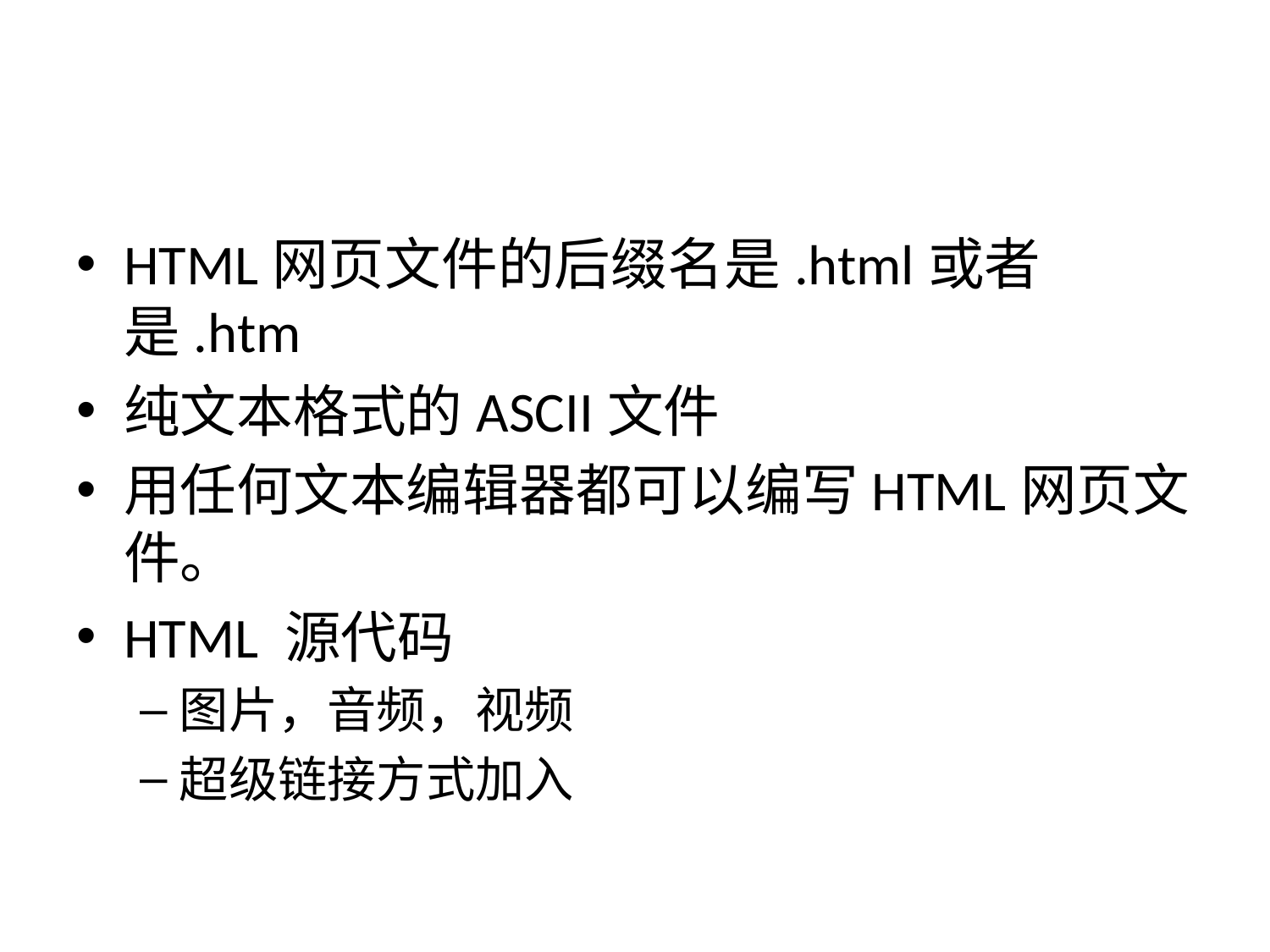

#
HTML网页文件的后缀名是.html或者是.htm
纯文本格式的ASCII文件
用任何文本编辑器都可以编写HTML网页文件。
HTML 源代码
图片，音频，视频
超级链接方式加入